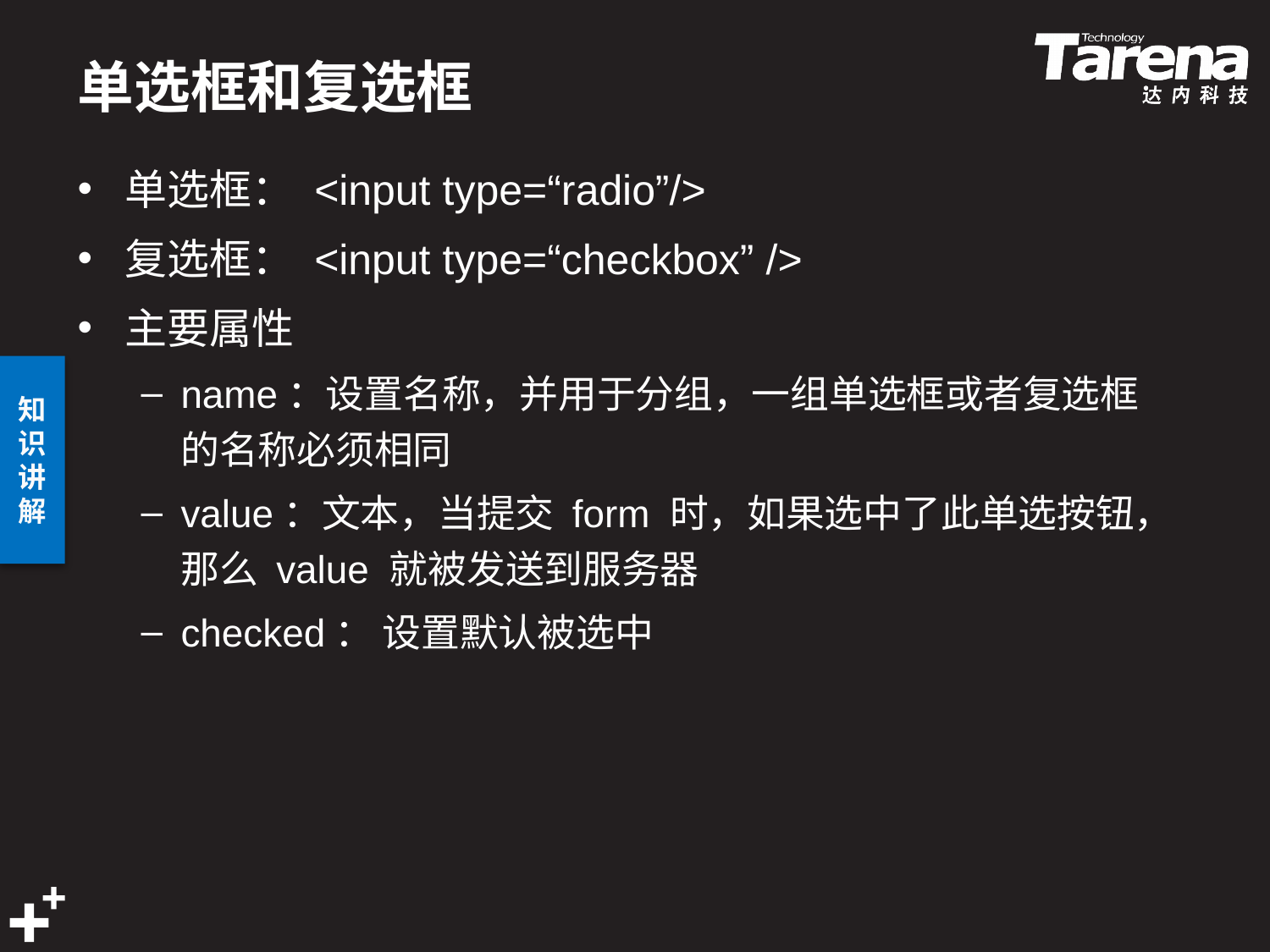

# 单选框和复选框
单选框： <input type=“radio”/>
复选框： <input type=“checkbox” />
主要属性
name：设置名称，并用于分组，一组单选框或者复选框的名称必须相同
value：文本，当提交 form 时，如果选中了此单选按钮，那么 value 就被发送到服务器
checked： 设置默认被选中